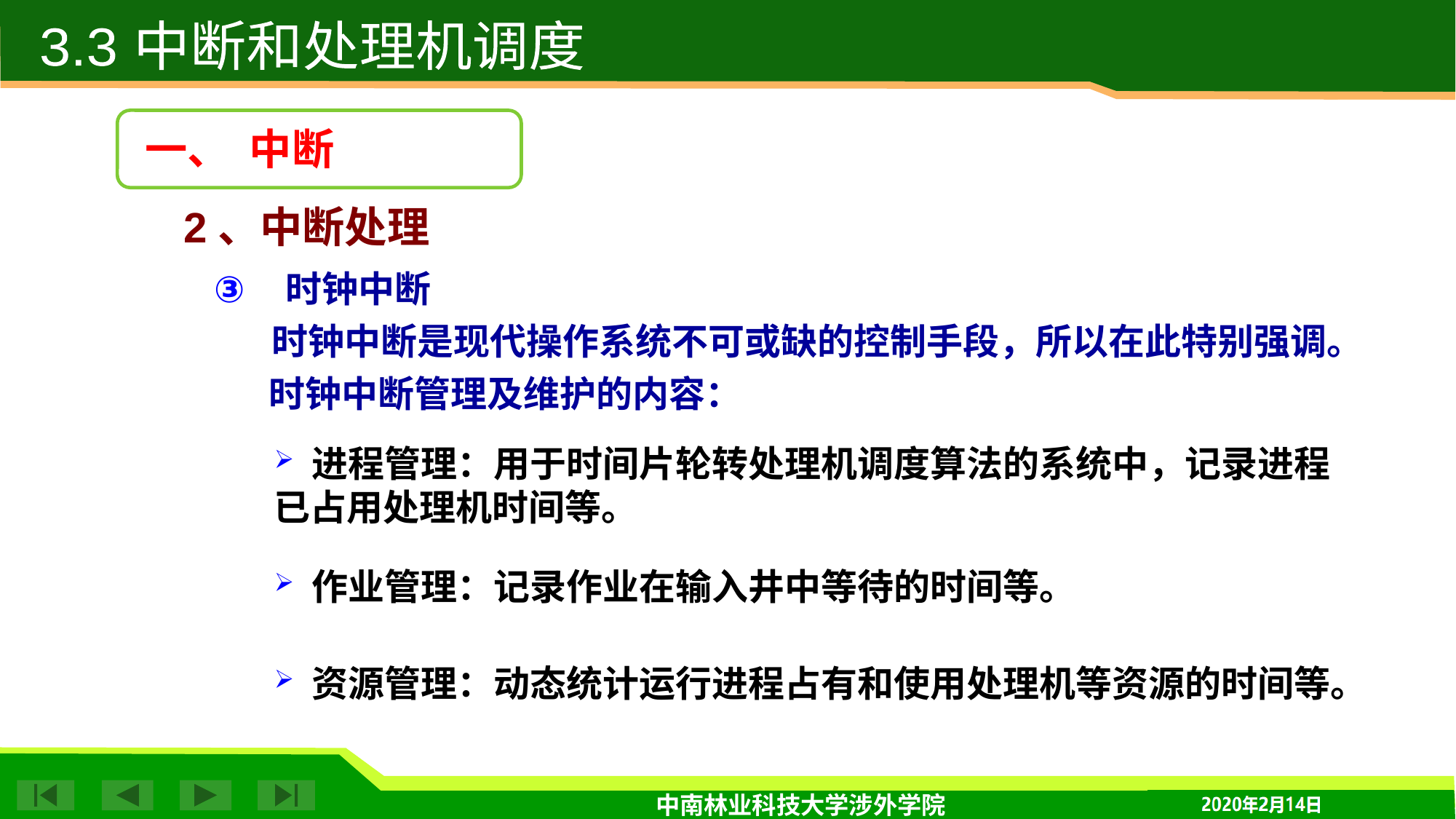

3.3 中断和处理机调度

一、  中断
2、中断处理
 时钟中断
      时钟中断是现代操作系统不可或缺的控制手段，所以在此特别强调。时钟中断管理及维护的内容：
 进程管理：用于时间片轮转处理机调度算法的系统中，记录进程已占用处理机时间等。
 作业管理：记录作业在输入井中等待的时间等。
 资源管理：动态统计运行进程占有和使用处理机等资源的时间等。